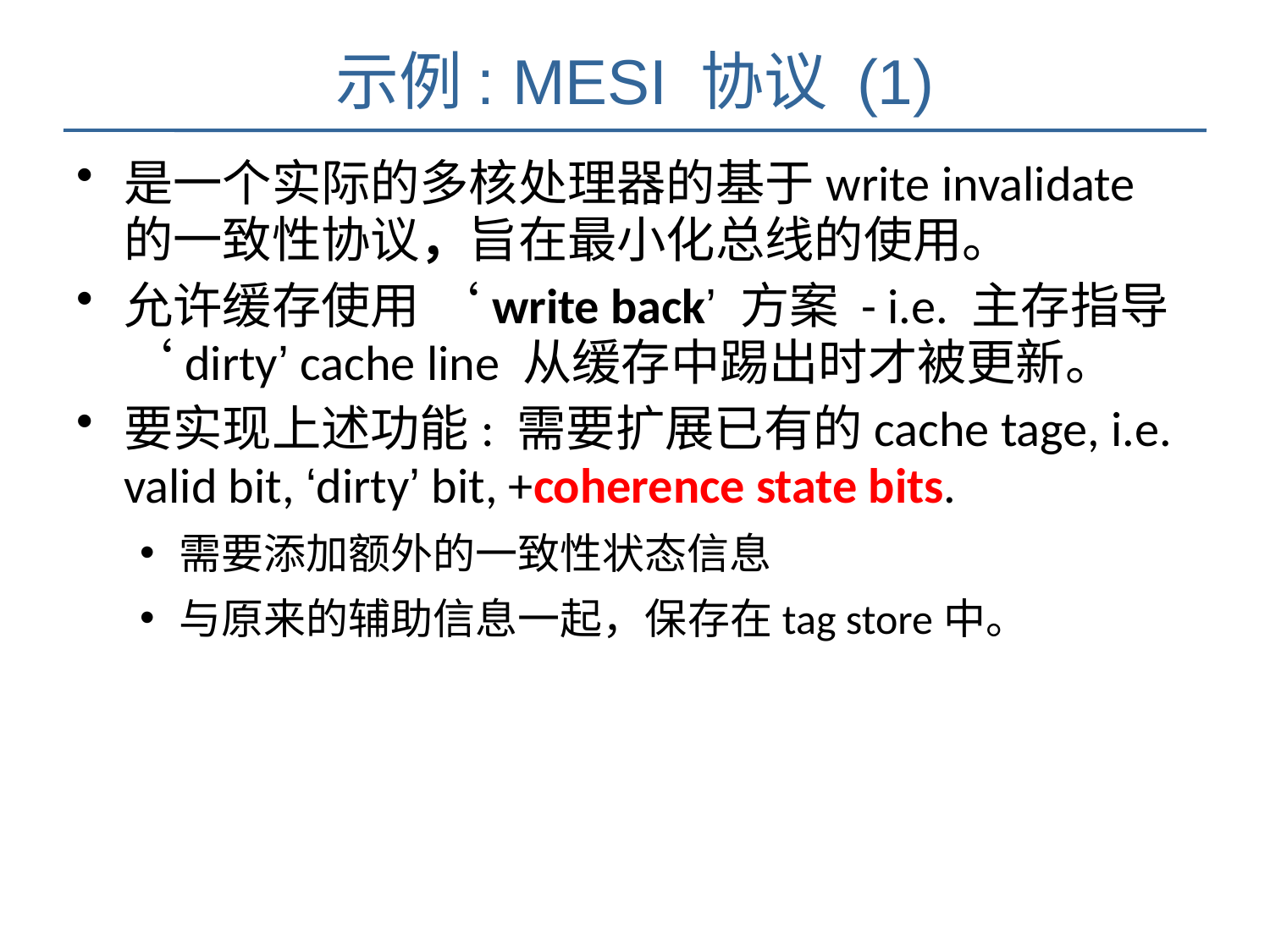

# 示例: MESI 协议 (1)
是一个实际的多核处理器的基于write invalidate 的一致性协议，旨在最小化总线的使用。
允许缓存使用 ‘write back’ 方案 - i.e. 主存指导‘dirty’ cache line 从缓存中踢出时才被更新。
要实现上述功能: 需要扩展已有的cache tage, i.e. valid bit, ‘dirty’ bit, +coherence state bits.
需要添加额外的一致性状态信息
与原来的辅助信息一起，保存在tag store中。